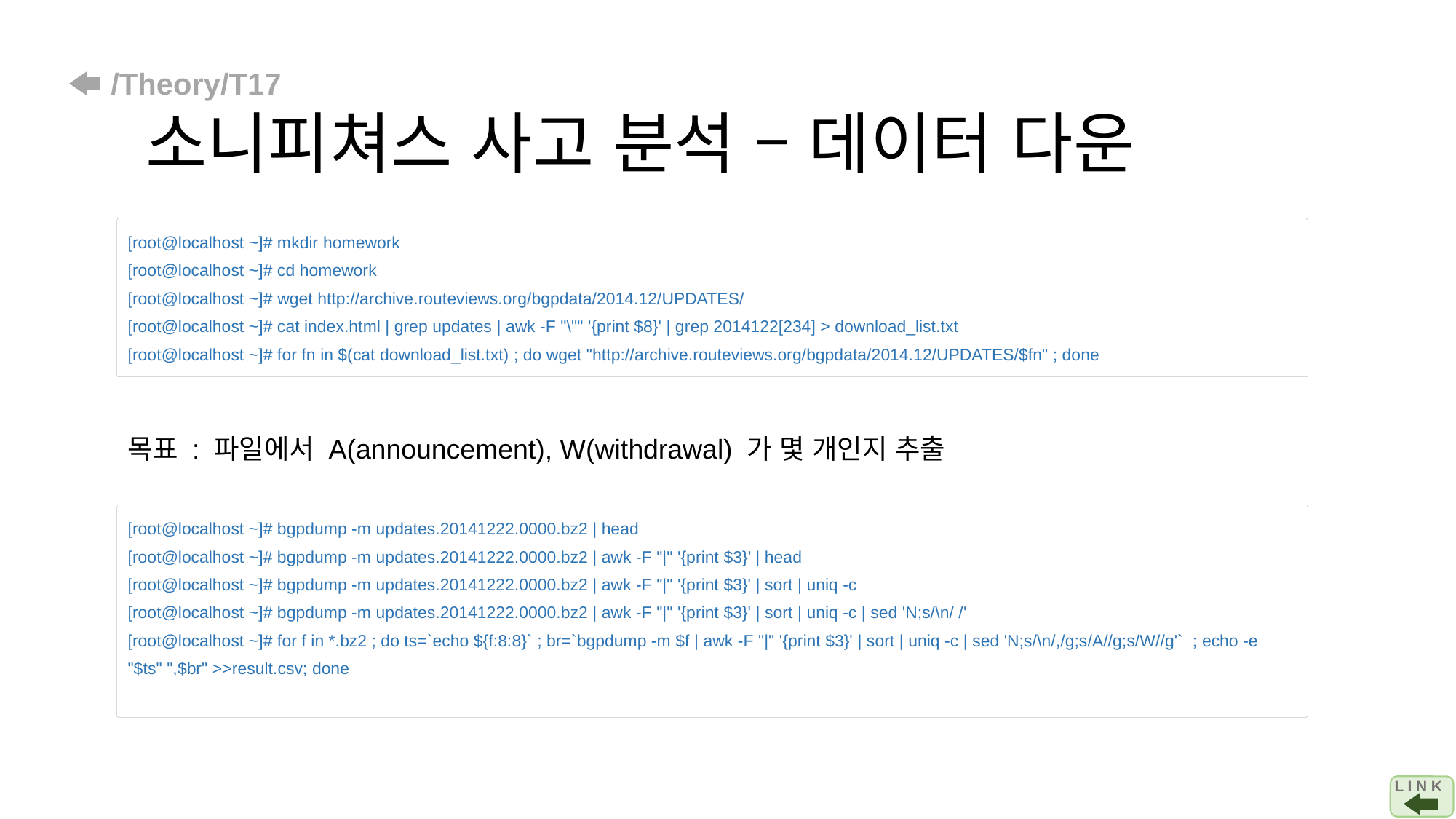

# /Theory/T17 소니피쳐스 사고 분석 – 데이터 다운

[root@localhost ~]# mkdir homework
[root@localhost ~]# cd homework
[root@localhost ~]# wget http://archive.routeviews.org/bgpdata/2014.12/UPDATES/
[root@localhost ~]# cat index.html | grep updates | awk -F "\"" '{print $8}' | grep 2014122[234] > download_list.txt
[root@localhost ~]# for fn in $(cat download_list.txt) ; do wget "http://archive.routeviews.org/bgpdata/2014.12/UPDATES/$fn" ; done
목표 : 파일에서 A(announcement), W(withdrawal) 가 몇 개인지 추출

[root@localhost ~]# bgpdump -m updates.20141222.0000.bz2 | head
[root@localhost ~]# bgpdump -m updates.20141222.0000.bz2 | awk -F "|" '{print $3}’ | head
[root@localhost ~]# bgpdump -m updates.20141222.0000.bz2 | awk -F "|" '{print $3}' | sort | uniq -c
[root@localhost ~]# bgpdump -m updates.20141222.0000.bz2 | awk -F "|" '{print $3}' | sort | uniq -c | sed 'N;s/\n/ /'
[root@localhost ~]# for f in *.bz2 ; do ts=`echo ${f:8:8}` ; br=`bgpdump -m $f | awk -F "|" '{print $3}' | sort | uniq -c | sed 'N;s/\n/,/g;s/A//g;s/W//g'`  ; echo -e "$ts" ",$br" >>result.csv; done
L I N K